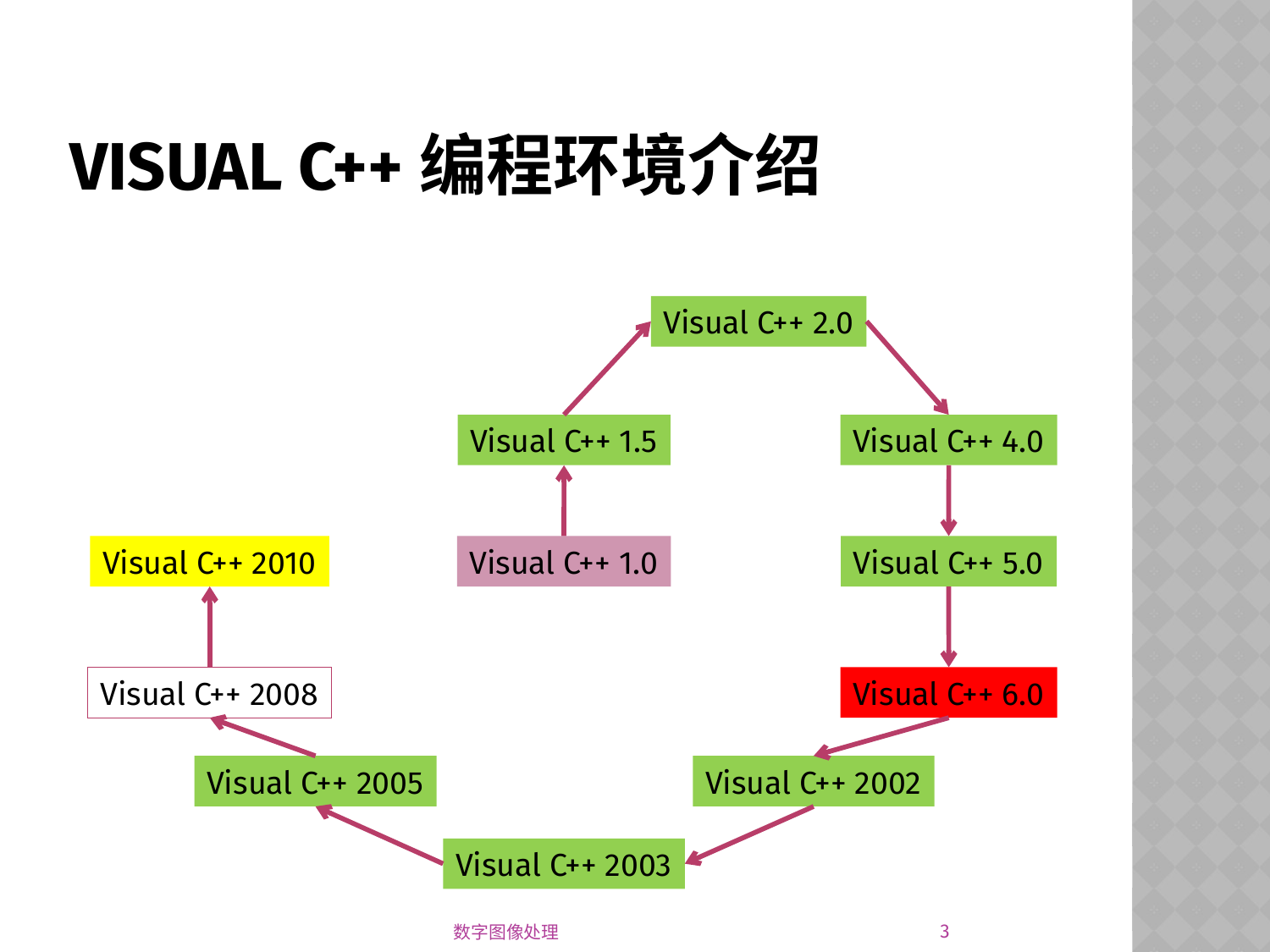

# Visual C++编程环境介绍
Visual C++ 2.0
Visual C++ 1.5
Visual C++ 4.0
Visual C++ 2010
Visual C++ 1.0
Visual C++ 5.0
Visual C++ 2008
Visual C++ 6.0
Visual C++ 2005
Visual C++ 2002
Visual C++ 2003
3
数字图像处理